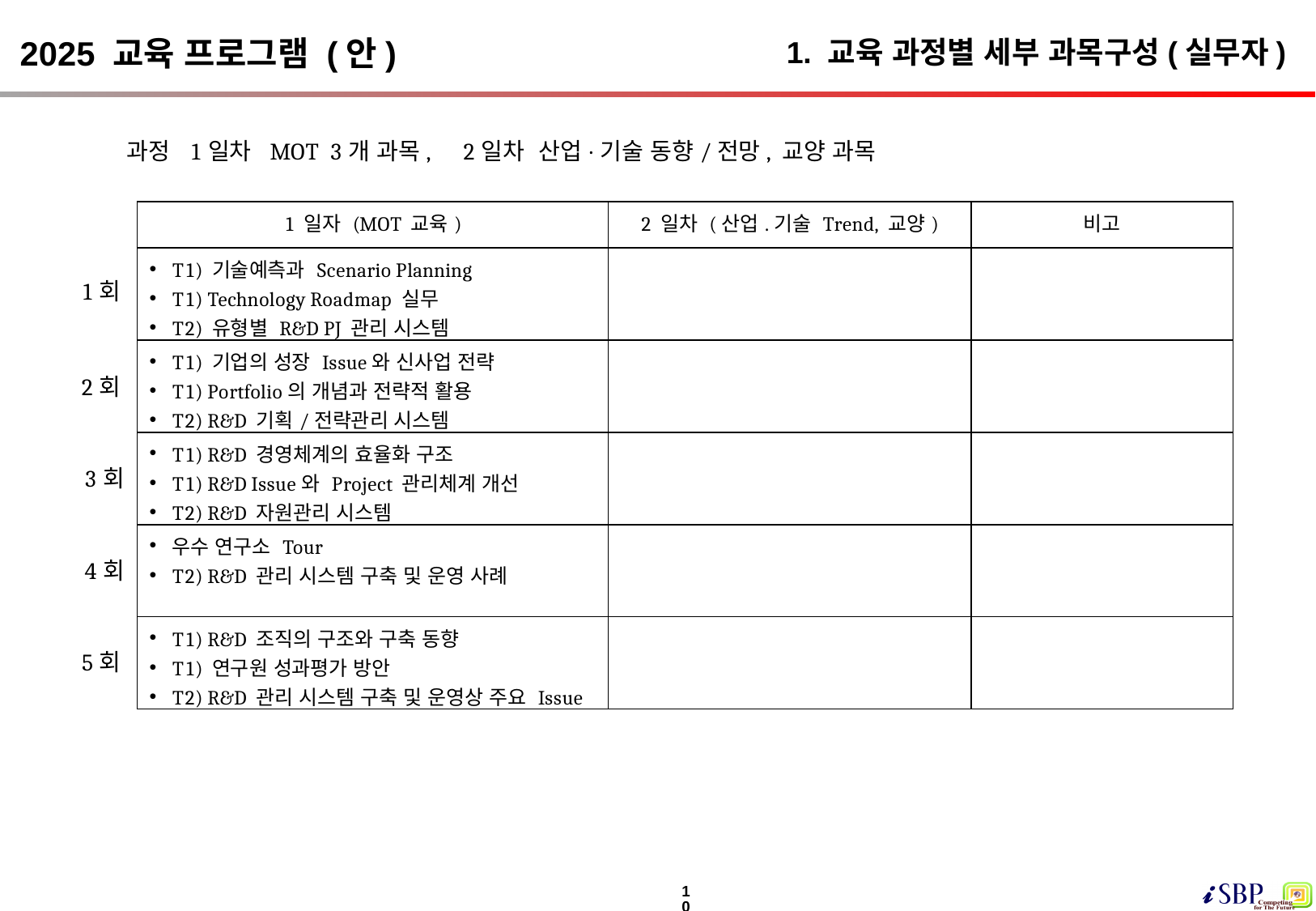

2025 교육 프로그램 (안)
# 1. 교육 과정별 세부 과목구성(실무자)
과정  1일차  MOT  3개 과목,      2일차  산업·기술 동향/전망, 교양 과목
| 1 일자 (MOT 교육) | 2 일차 (산업.기술 Trend, 교양) | 비고 |
| --- | --- | --- |
| T1) 기술예측과 Scenario Planning T1) Technology Roadmap 실무 T2) 유형별 R&D PJ 관리 시스템 |  |  |
| T1) 기업의 성장 Issue와 신사업 전략 T1) Portfolio의 개념과 전략적 활용 T2) R&D 기획/전략관리 시스템 |  |  |
| T1) R&D 경영체계의 효율화 구조 T1) R&D Issue와 Project 관리체계 개선 T2) R&D 자원관리 시스템 |  |  |
| 우수 연구소 Tour T2) R&D 관리 시스템 구축 및 운영 사례 |  |  |
| T1) R&D 조직의 구조와 구축 동향 T1) 연구원 성과평가 방안 T2) R&D 관리 시스템 구축 및 운영상 주요 Issue |  |  |
1회
2회
3회
4회
5회
10